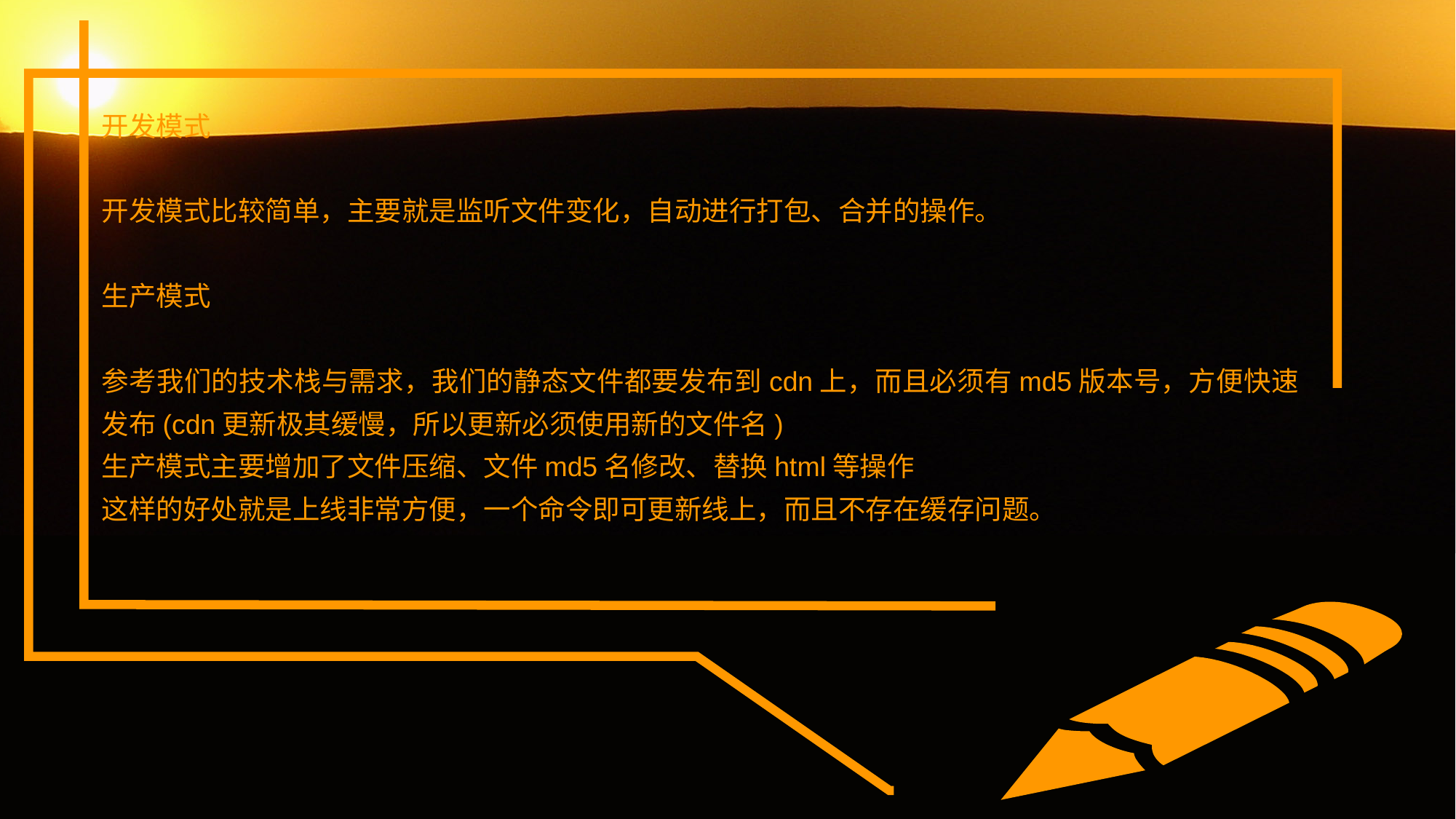

开发模式

开发模式比较简单，主要就是监听文件变化，自动进行打包、合并的操作。

生产模式

参考我们的技术栈与需求，我们的静态文件都要发布到cdn上，而且必须有md5版本号，方便快速发布(cdn更新极其缓慢，所以更新必须使用新的文件名)
生产模式主要增加了文件压缩、文件md5名修改、替换html等操作
这样的好处就是上线非常方便，一个命令即可更新线上，而且不存在缓存问题。